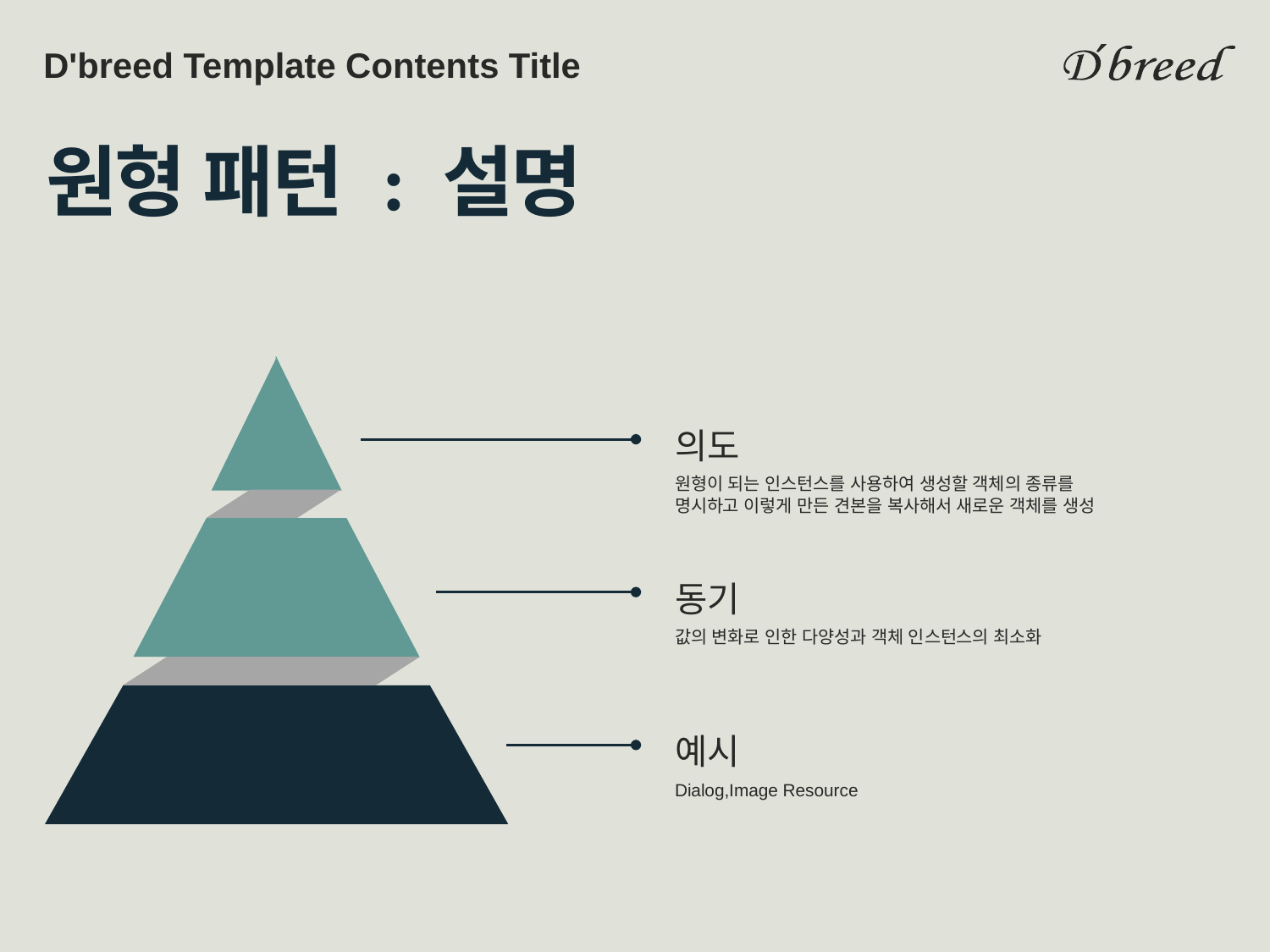

# D'breed Template Contents Title
원형 패턴 : 설명

의도
원형이 되는 인스턴스를 사용하여 생성할 객체의 종류를 명시하고 이렇게 만든 견본을 복사해서 새로운 객체를 생성
동기
값의 변화로 인한 다양성과 객체 인스턴스의 최소화
예시
Dialog,Image Resource